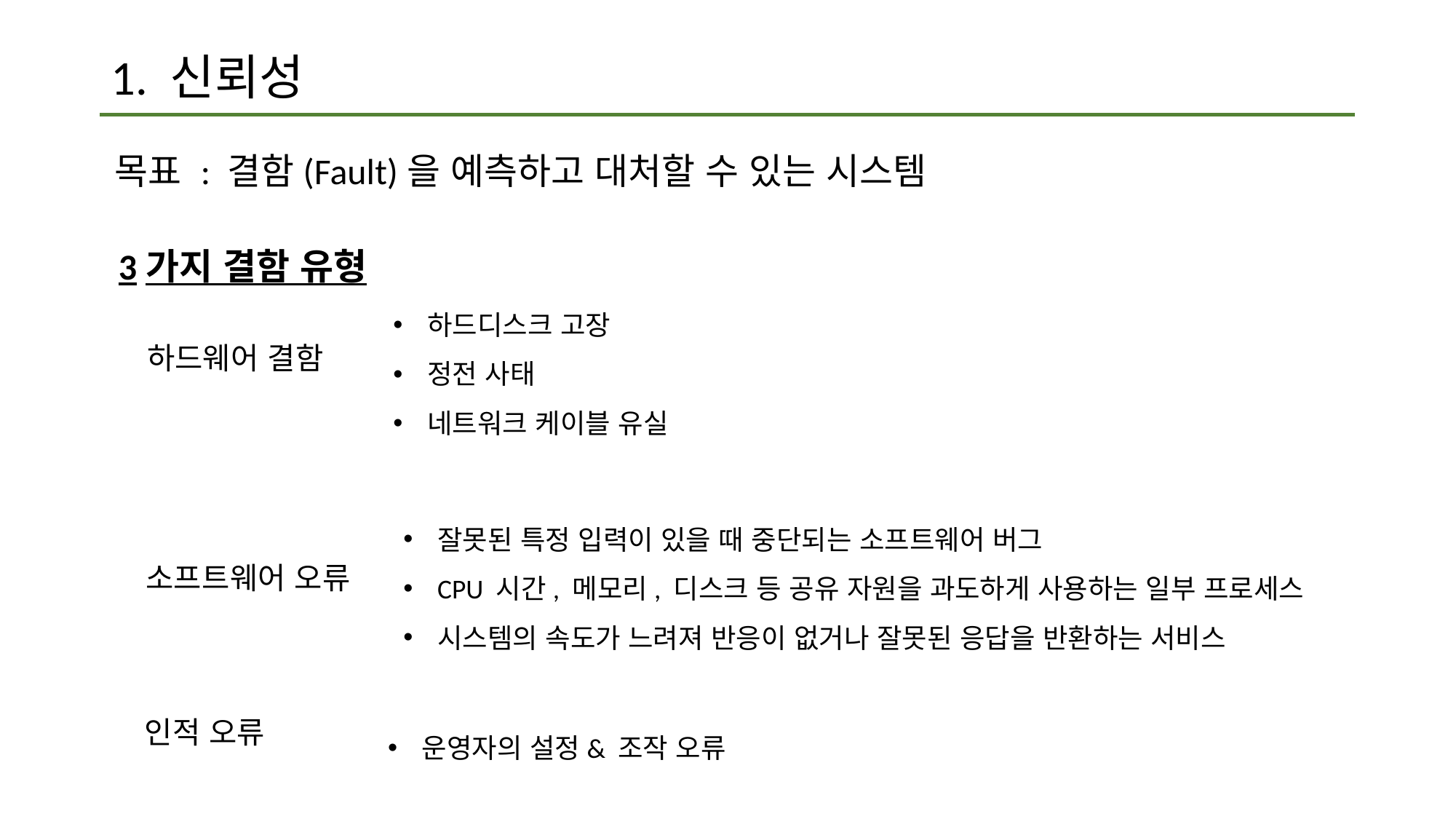

# 1. 신뢰성
목표 : 결함(Fault)을 예측하고 대처할 수 있는 시스템
3가지 결함 유형
하드디스크 고장
정전 사태
네트워크 케이블 유실
하드웨어 결함
잘못된 특정 입력이 있을 때 중단되는 소프트웨어 버그
CPU 시간, 메모리, 디스크 등 공유 자원을 과도하게 사용하는 일부 프로세스
시스템의 속도가 느려져 반응이 없거나 잘못된 응답을 반환하는 서비스
소프트웨어 오류
인적 오류
운영자의 설정& 조작 오류